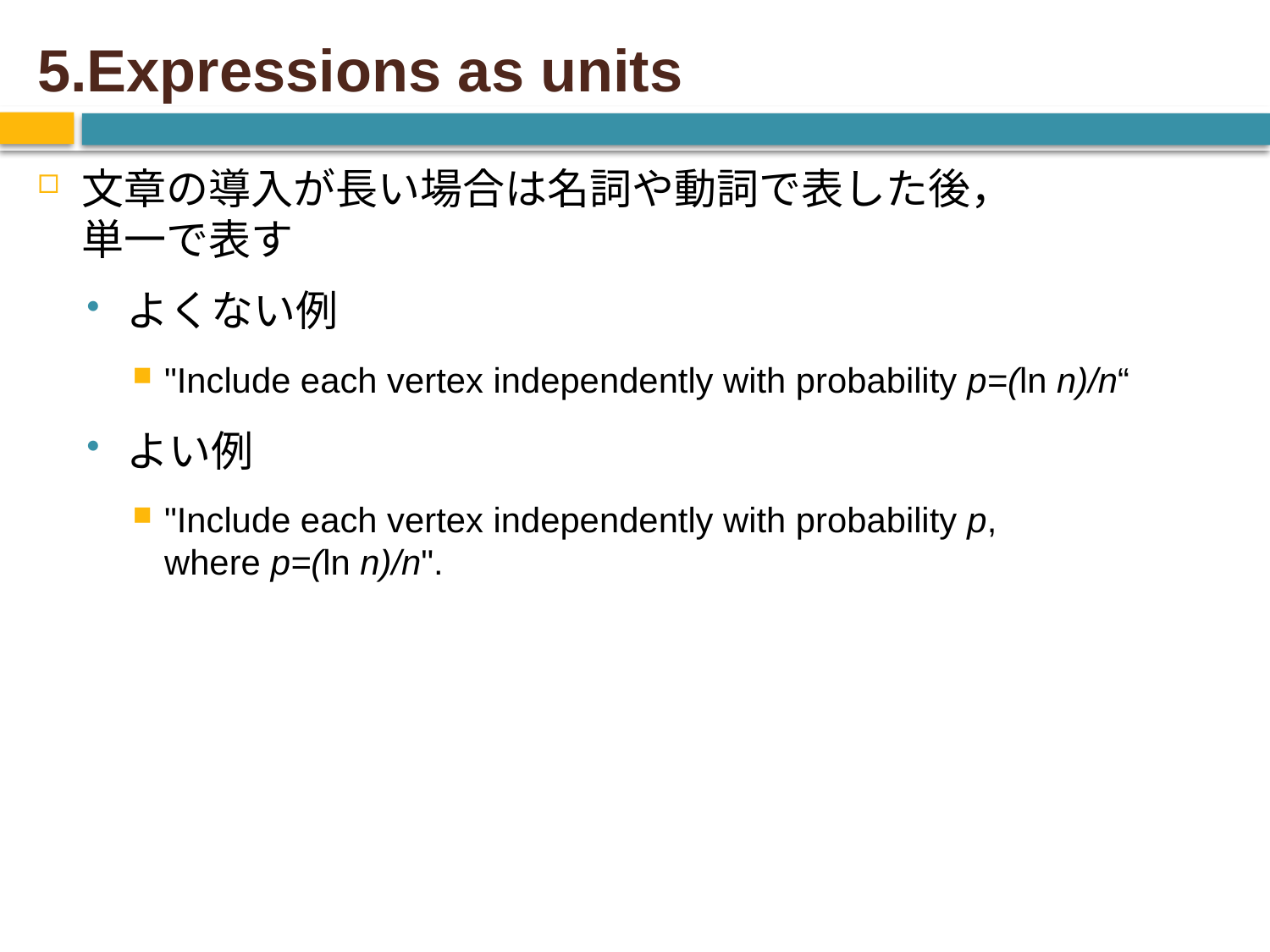

# 5.Expressions as units
文章の導入が長い場合は名詞や動詞で表した後，
単一で表す
よくない例
"Include each vertex independently with probability p=(ln n)/n“
よい例
"Include each vertex independently with probability p, where p=(ln n)/n".